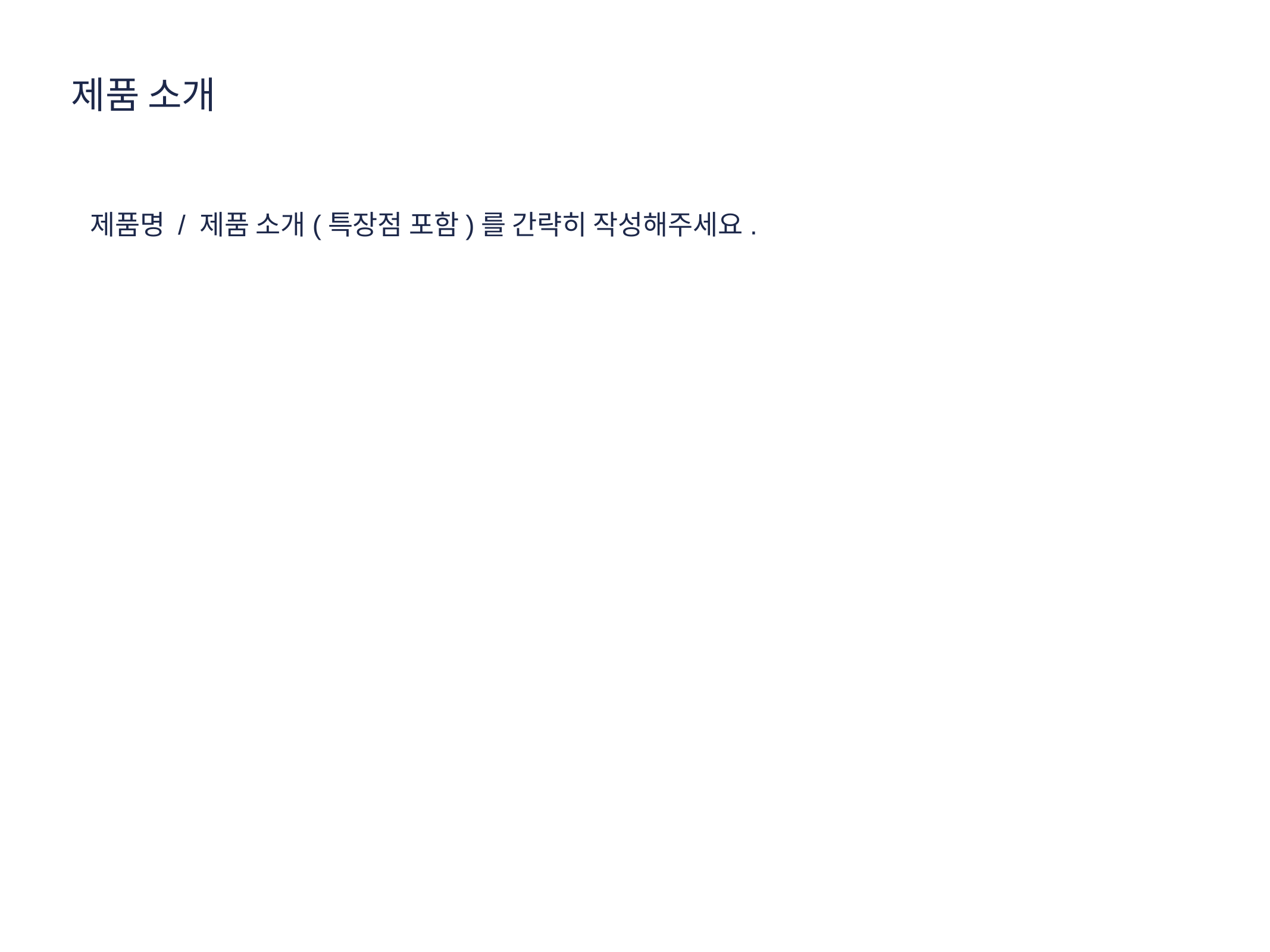

제품 소개
제품명 / 제품 소개(특장점 포함)를 간략히 작성해주세요.